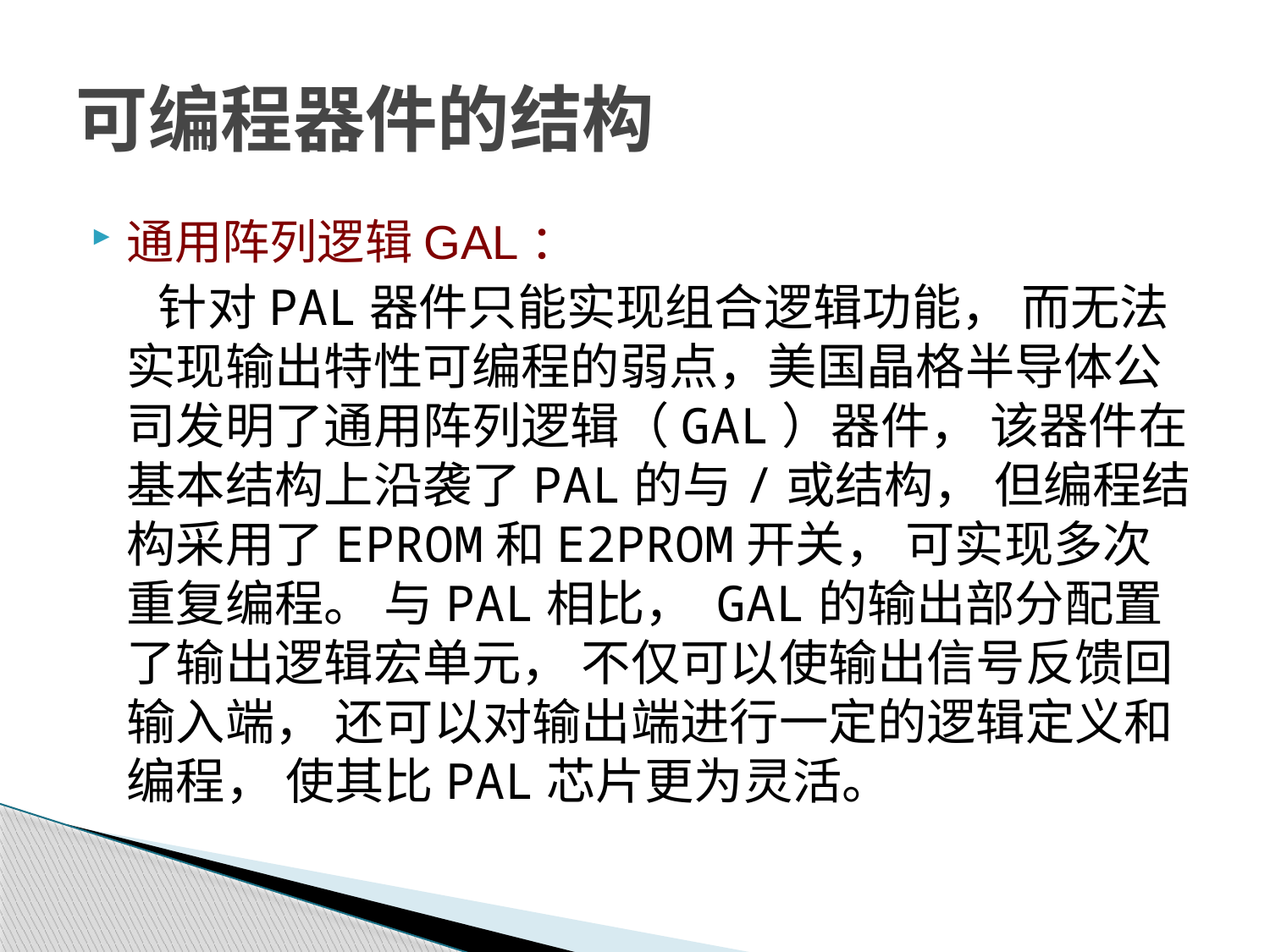

# 可编程器件的结构
通用阵列逻辑GAL：
     针对PAL器件只能实现组合逻辑功能， 而无法实现输出特性可编程的弱点，美国晶格半导体公司发明了通用阵列逻辑（GAL）器件， 该器件在基本结构上沿袭了PAL的与/或结构， 但编程结构采用了EPROM和E2PROM开关， 可实现多次重复编程。 与PAL相比， GAL的输出部分配置了输出逻辑宏单元， 不仅可以使输出信号反馈回输入端， 还可以对输出端进行一定的逻辑定义和编程， 使其比PAL芯片更为灵活。